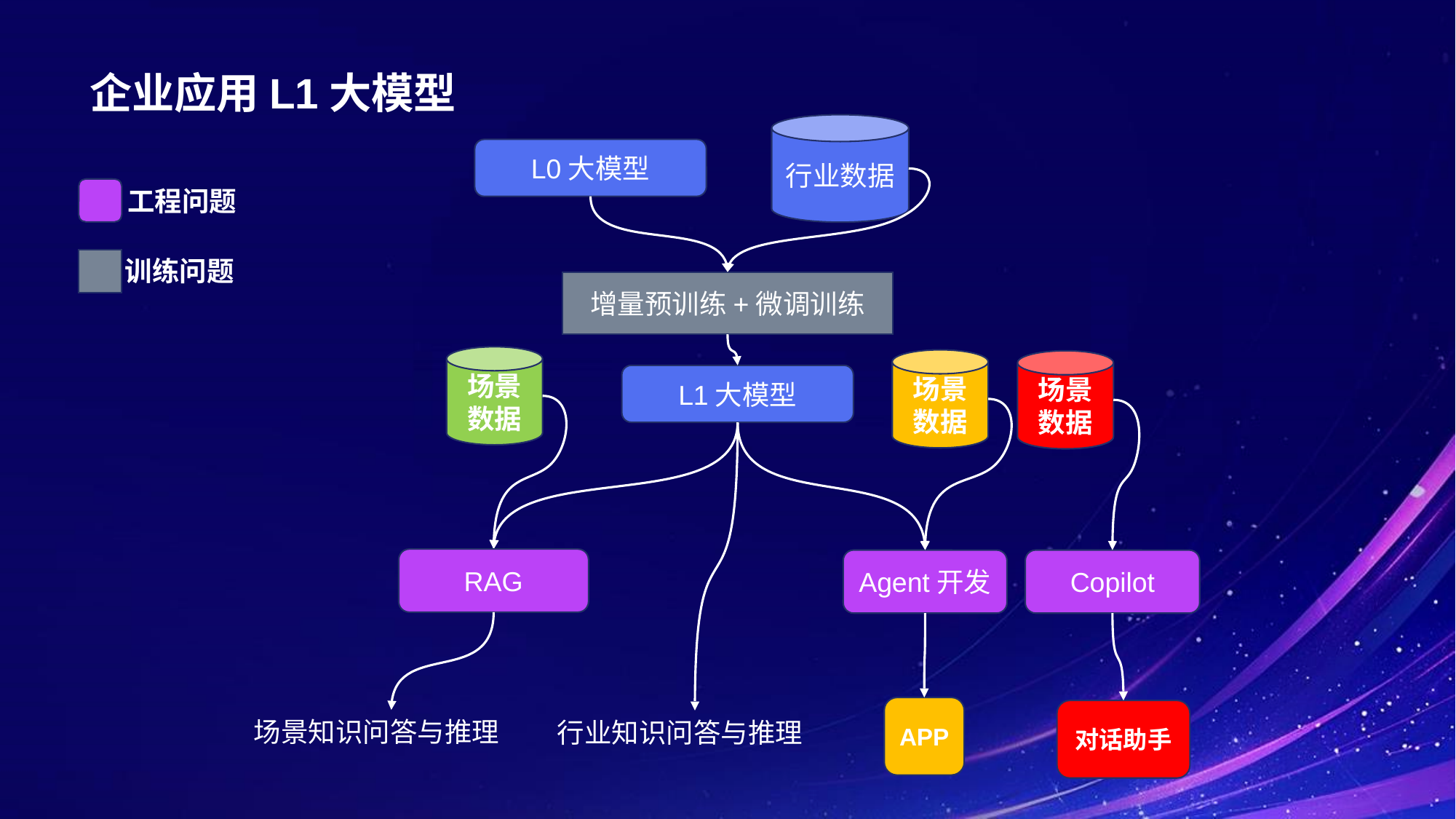

# 企业应用L1大模型
行业数据
L0大模型

工程问题
训练问题

增量预训练+微调训练
场景数据
场景数据
场景数据
L1大模型
RAG
Agent开发
Copilot
APP
对话助手
场景知识问答与推理
行业知识问答与推理